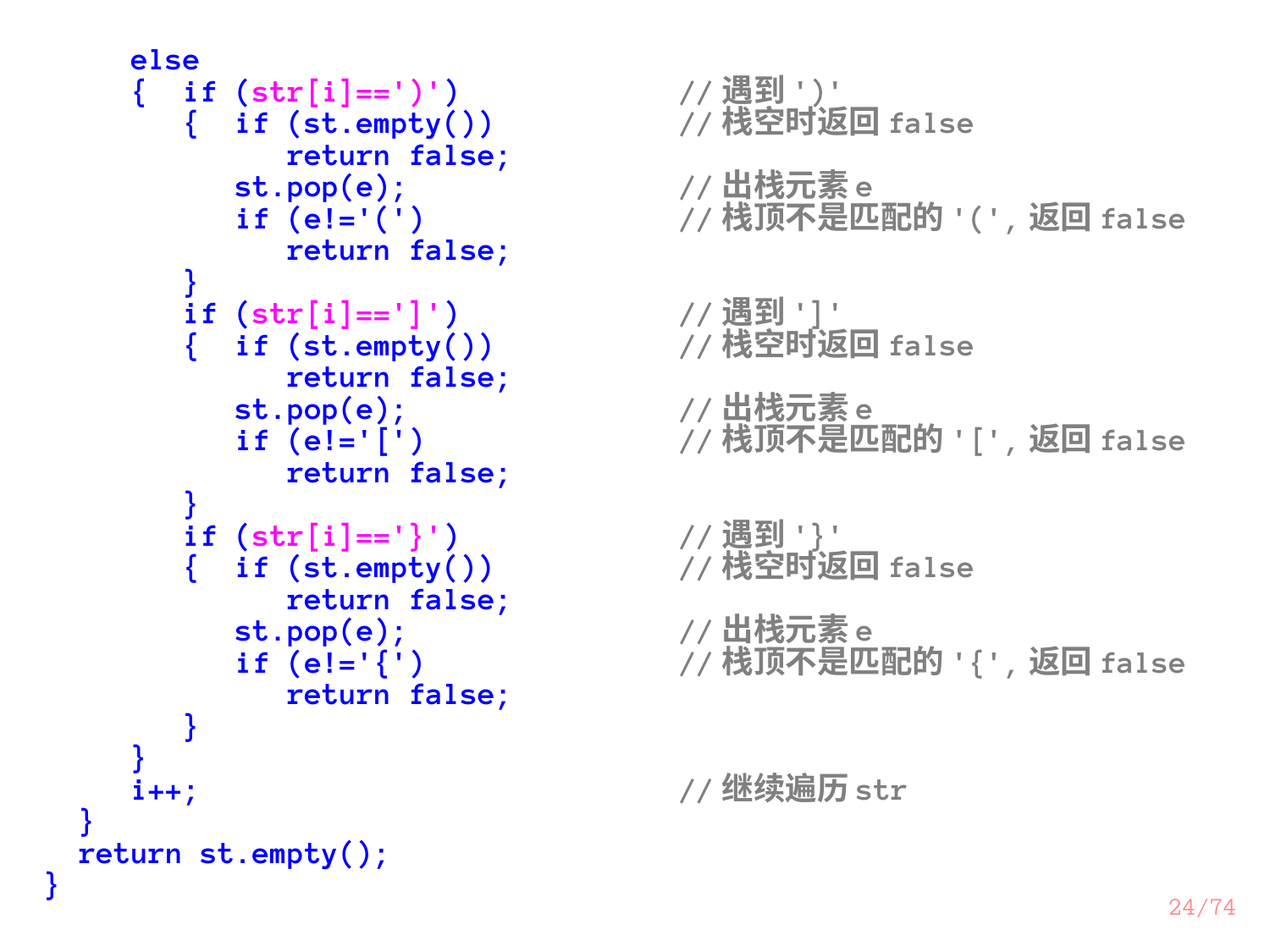

else
     {  if (str[i]==')')		//遇到')'
        {  if (st.empty())		//栈空时返回false
              return false;
           st.pop(e);			//出栈元素e
           if (e!='(')		//栈顶不是匹配的'(',返回false
              return false;
        }
        if (str[i]==']')		//遇到']'
        {  if (st.empty())		//栈空时返回false
              return false;
           st.pop(e);			//出栈元素e
           if (e!='[')		//栈顶不是匹配的'[',返回false
              return false;
        }
        if (str[i]=='}')		//遇到'}'
        {  if (st.empty())		//栈空时返回false
              return false;
           st.pop(e);			//出栈元素e
           if (e!='{')		//栈顶不是匹配的'{',返回false
              return false;
        }
     }
     i++;  				//继续遍历str
  }
  return st.empty();
}
24/74